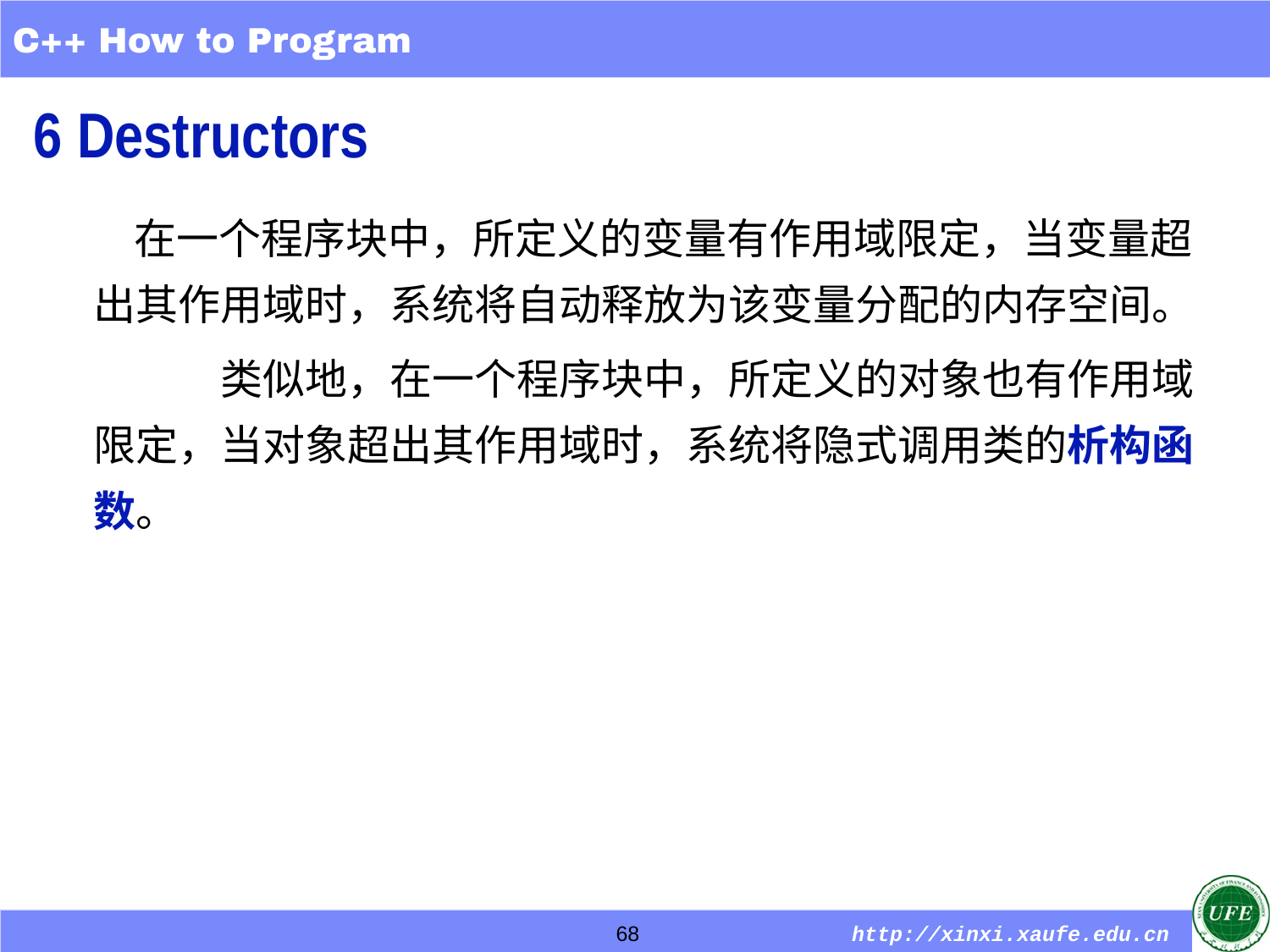

6 Destructors
         在一个程序块中，所定义的变量有作用域限定，当变量超出其作用域时，系统将自动释放为该变量分配的内存空间。
		类似地，在一个程序块中，所定义的对象也有作用域限定，当对象超出其作用域时，系统将隐式调用类的析构函数。

68